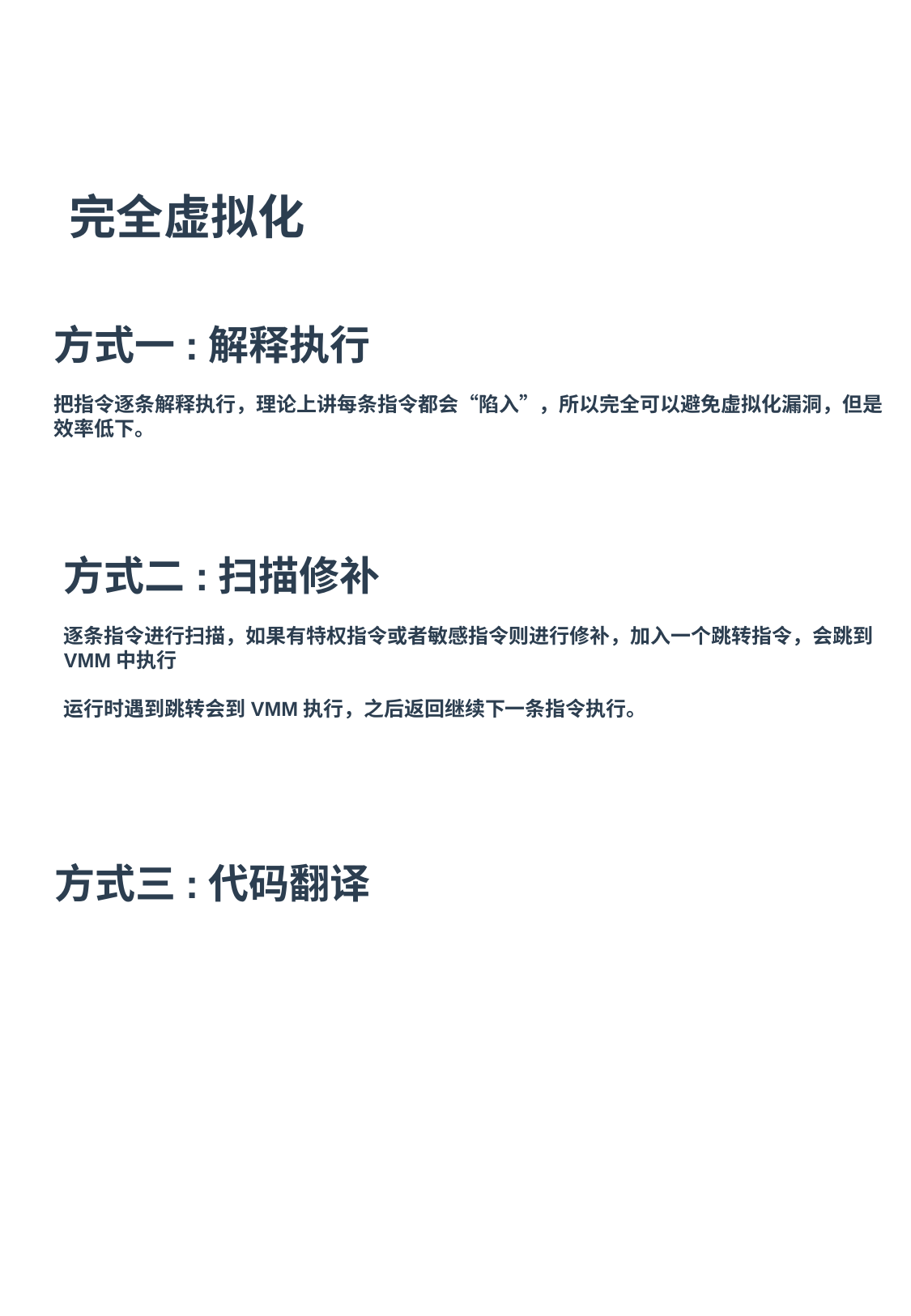

完全虚拟化
方式一:解释执行

把指令逐条解释执行，理论上讲每条指令都会“陷入”，所以完全可以避免虚拟化漏洞，但是
效率低下。
方式二:扫描修补

逐条指令进行扫描，如果有特权指令或者敏感指令则进行修补，加入一个跳转指令，会跳到
VMM中执行

运行时遇到跳转会到VMM执行，之后返回继续下一条指令执行。
方式三:代码翻译